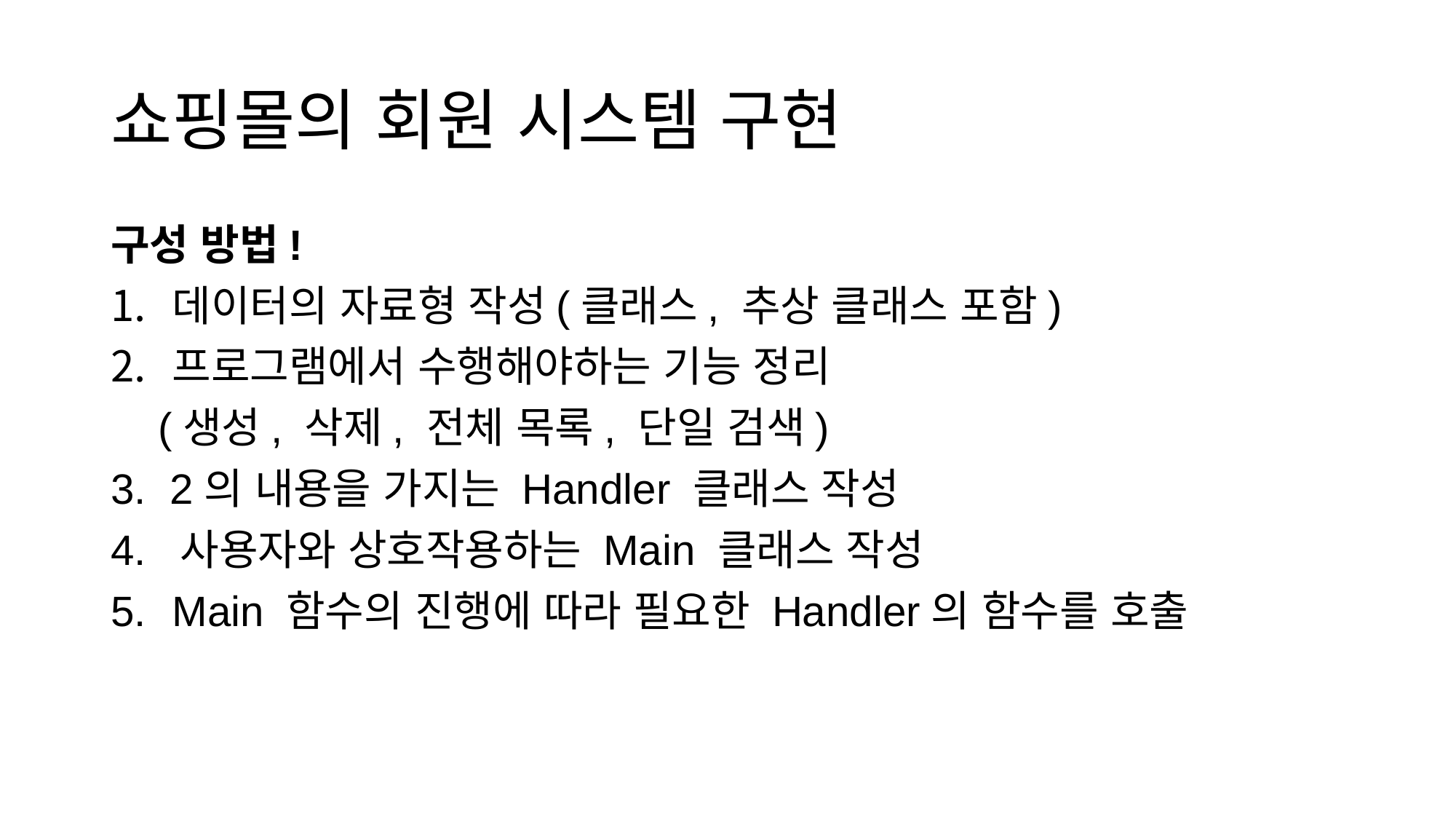

# 쇼핑몰의 회원 시스템 구현
구성 방법!
데이터의 자료형 작성(클래스, 추상 클래스 포함)
프로그램에서 수행해야하는 기능 정리
    (생성, 삭제, 전체 목록, 단일 검색)
3.  2의 내용을 가지는 Handler 클래스 작성
4.  사용자와 상호작용하는 Main 클래스 작성
Main 함수의 진행에 따라 필요한 Handler의 함수를 호출